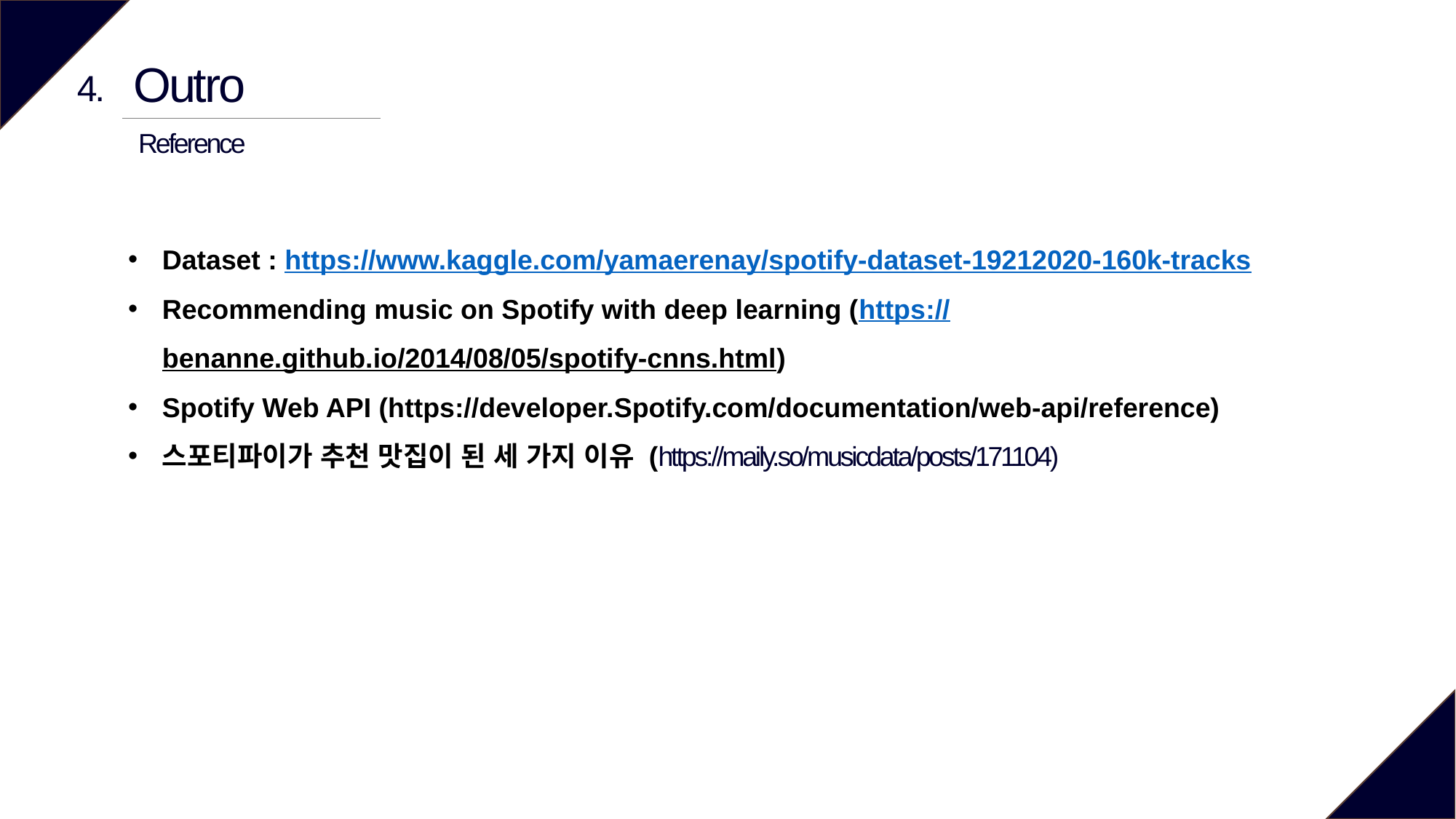

Outro
4.
Reference
Dataset : https://www.kaggle.com/yamaerenay/spotify-dataset-19212020-160k-tracks
Recommending music on Spotify with deep learning (https://benanne.github.io/2014/08/05/spotify-cnns.html)
Spotify Web API (https://developer.Spotify.com/documentation/web-api/reference)
스포티파이가 추천 맛집이 된 세 가지 이유 (https://maily.so/musicdata/posts/171104)